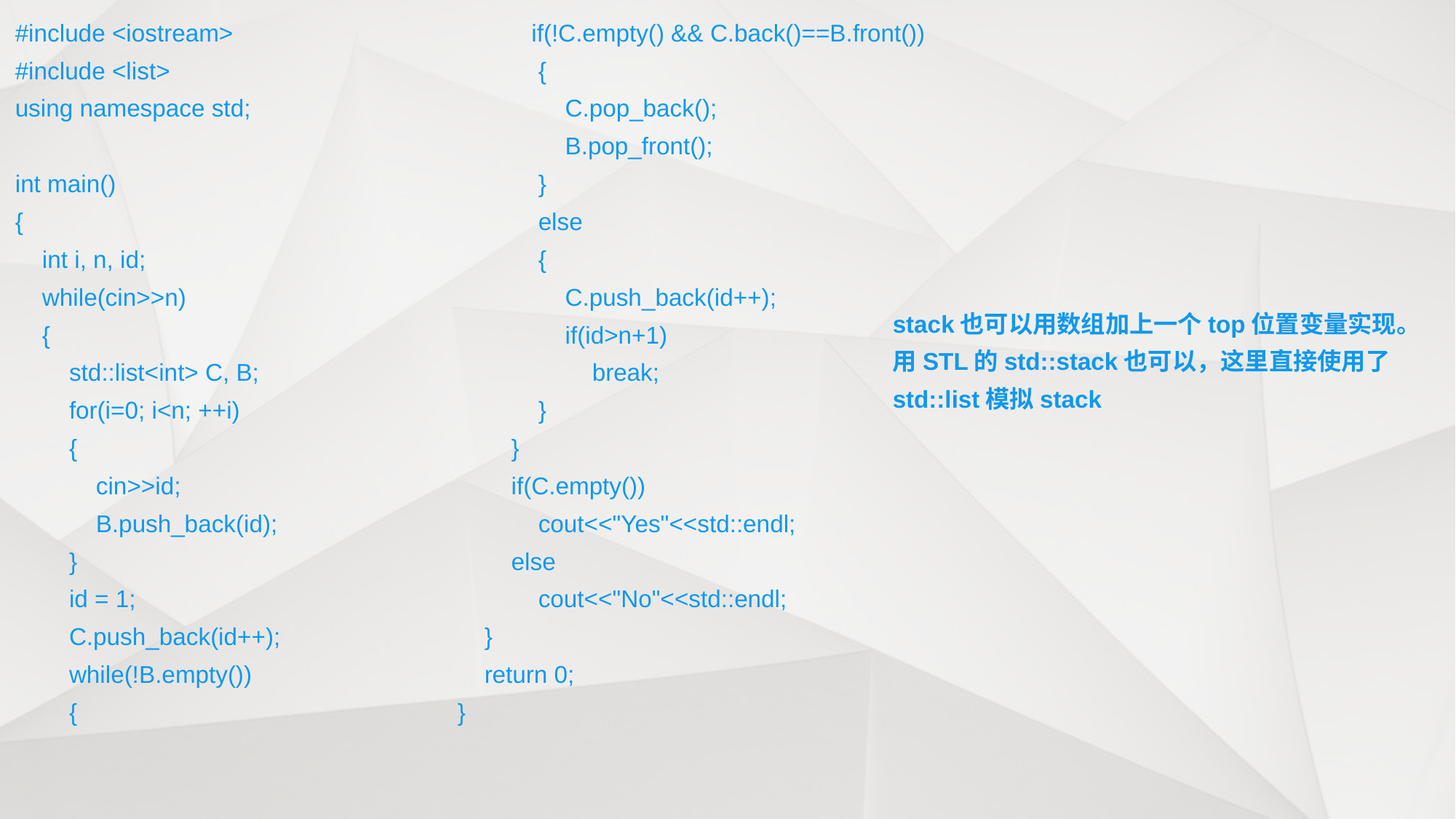

#include <iostream>
#include <list>
using namespace std;

int main()
{
    int i, n, id;
    while(cin>>n)
    {
        std::list<int> C, B;
        for(i=0; i<n; ++i)
        {
            cin>>id;
            B.push_back(id);
        }
        id = 1;
        C.push_back(id++);
        while(!B.empty())
        {

           if(!C.empty() && C.back()==B.front())
            {
                C.pop_back();
                B.pop_front();
            }
            else
            {
                C.push_back(id++);
                if(id>n+1)
                    break;
            }
        }
        if(C.empty())
            cout<<"Yes"<<std::endl;
        else
            cout<<"No"<<std::endl;
    }
    return 0;
}
stack也可以用数组加上一个top位置变量实现。
用STL的std::stack也可以，这里直接使用了std::list模拟stack